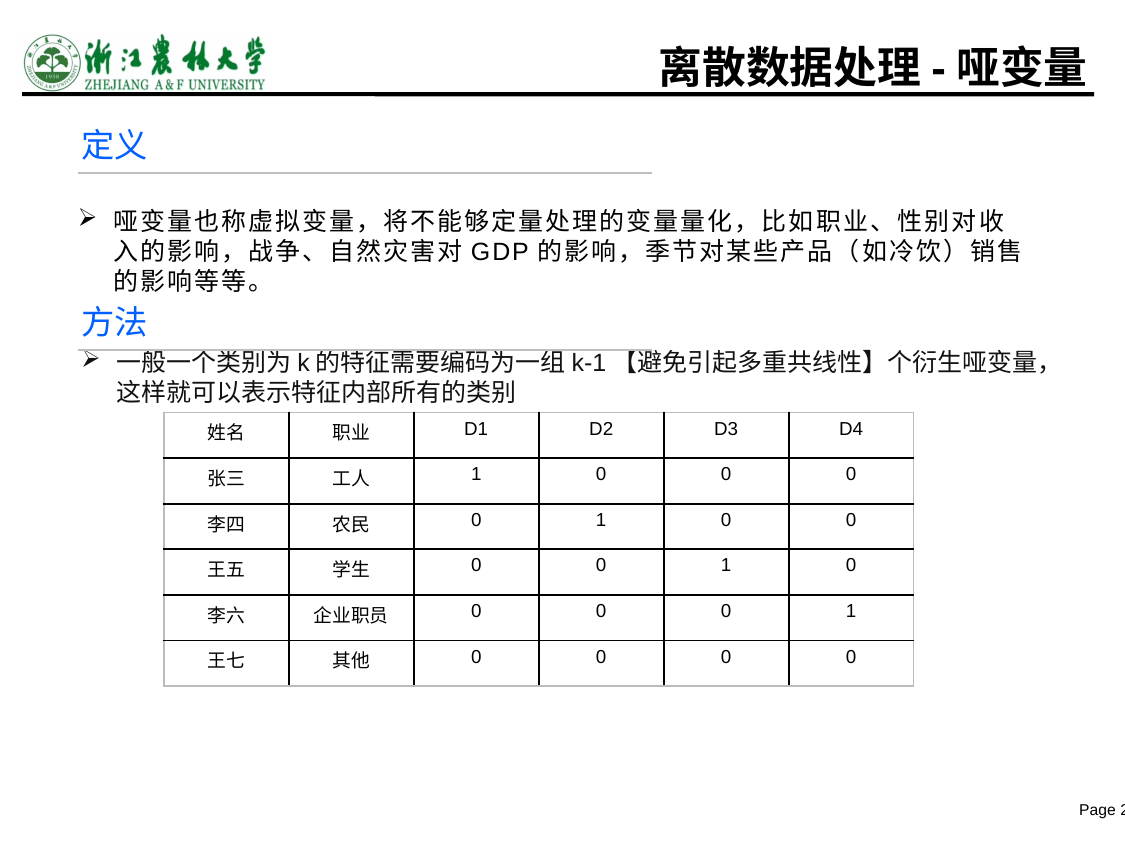

# 离散数据处理-哑变量
定义
哑变量也称虚拟变量，将不能够定量处理的变量量化，比如职业、性别对收入的影响，战争、自然灾害对GDP的影响，季节对某些产品（如冷饮）销售的影响等等。
方法
一般一个类别为k的特征需要编码为一组k-1【避免引起多重共线性】个衍生哑变量，这样就可以表示特征内部所有的类别
| 姓名 | 职业 | D1 | D2 | D3 | D4 |
| --- | --- | --- | --- | --- | --- |
| 张三 | 工人 | 1 | 0 | 0 | 0 |
| 李四 | 农民 | 0 | 1 | 0 | 0 |
| 王五 | 学生 | 0 | 0 | 1 | 0 |
| 李六 | 企业职员 | 0 | 0 | 0 | 1 |
| 王七 | 其他 | 0 | 0 | 0 | 0 |